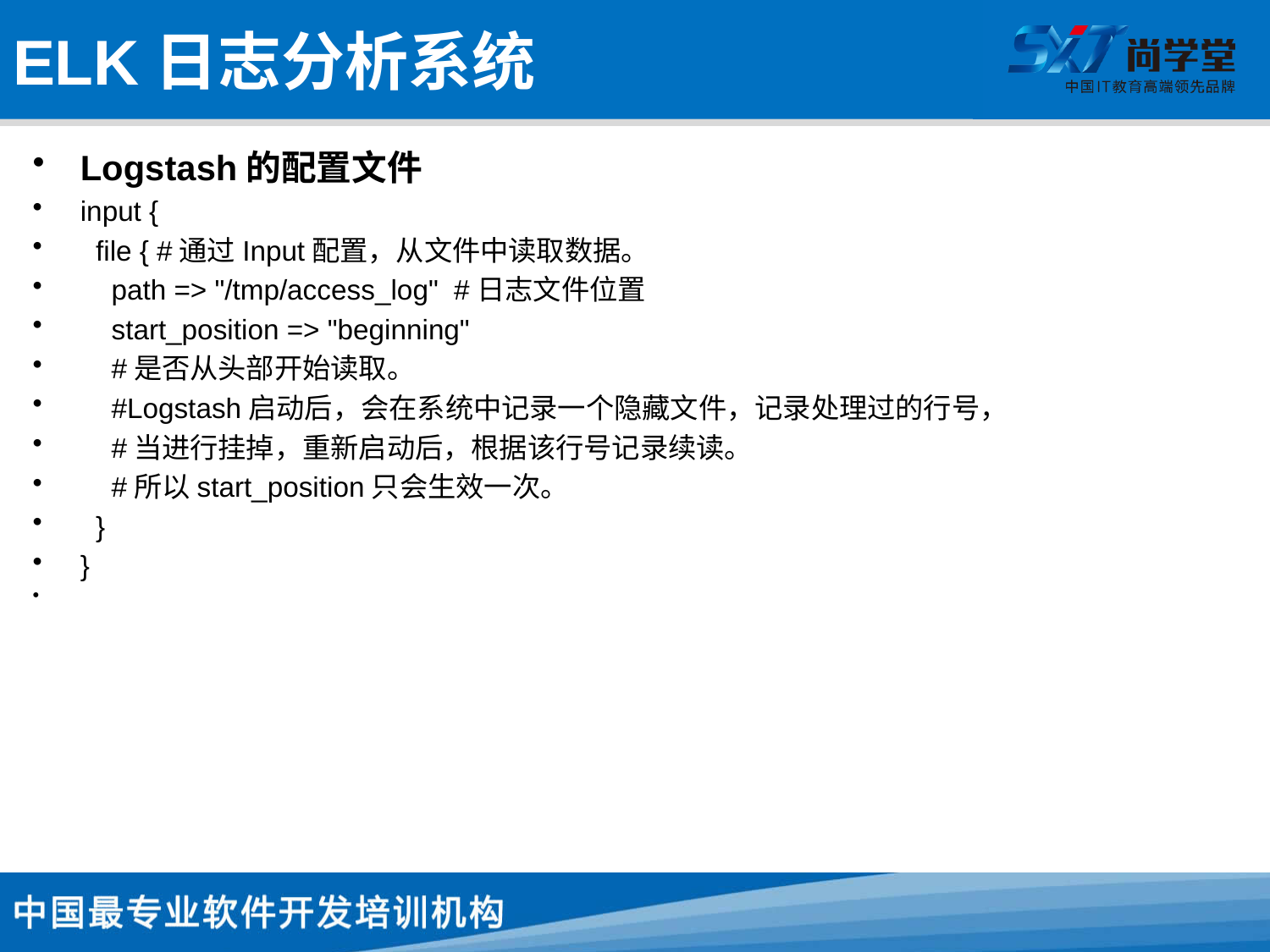

# ELK日志分析系统
Logstash的配置文件
input {
  file { #通过Input配置，从文件中读取数据。
    path => "/tmp/access_log"  #日志文件位置
    start_position => "beginning"
    #是否从头部开始读取。
    #Logstash启动后，会在系统中记录一个隐藏文件，记录处理过的行号，
    #当进行挂掉，重新启动后，根据该行号记录续读。
    #所以start_position只会生效一次。
  }
}